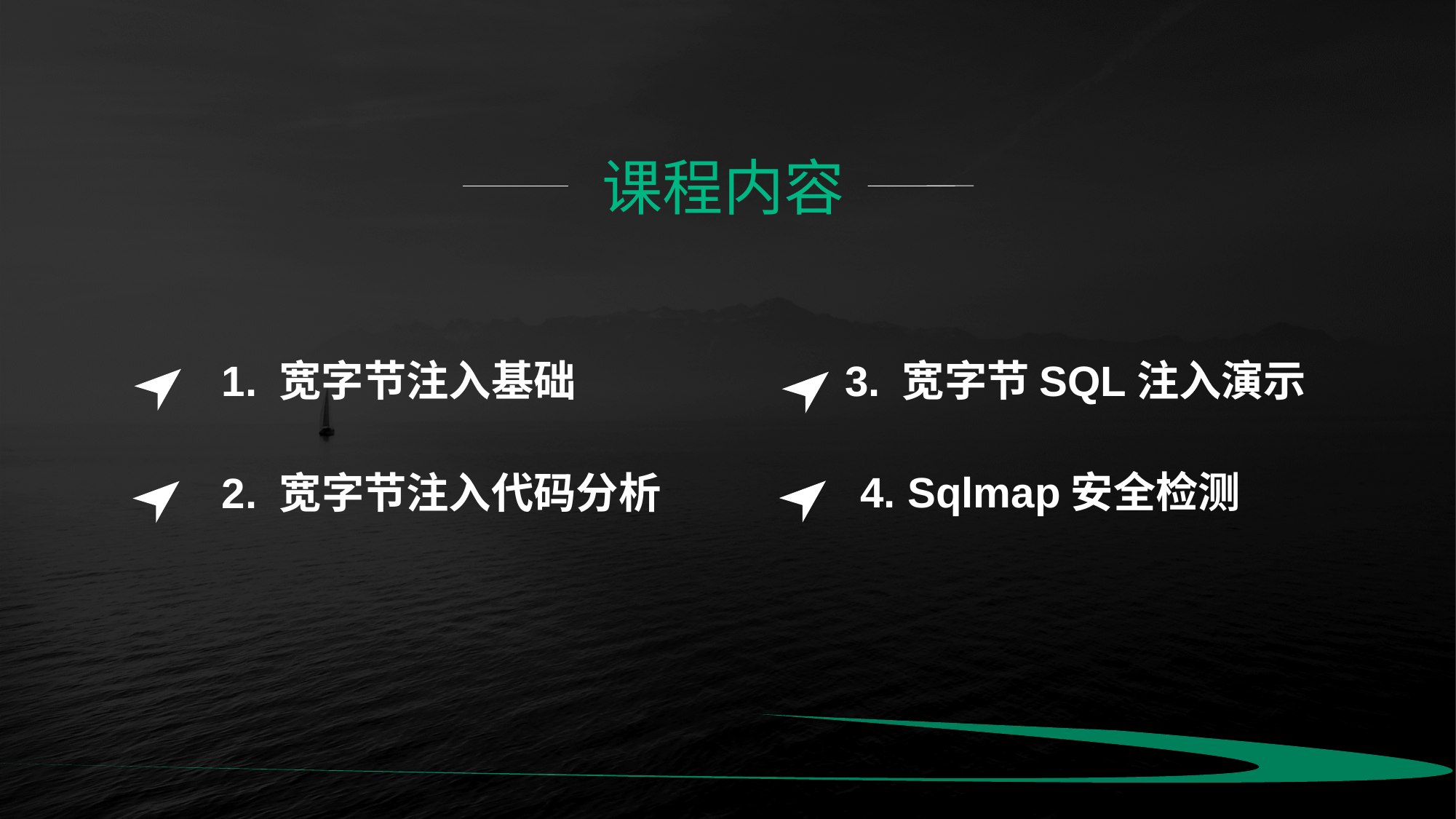

课程内容
3. 宽字节SQL注入演示

4. Sqlmap安全检测

1. 宽字节注入基础

2. 宽字节注入代码分析